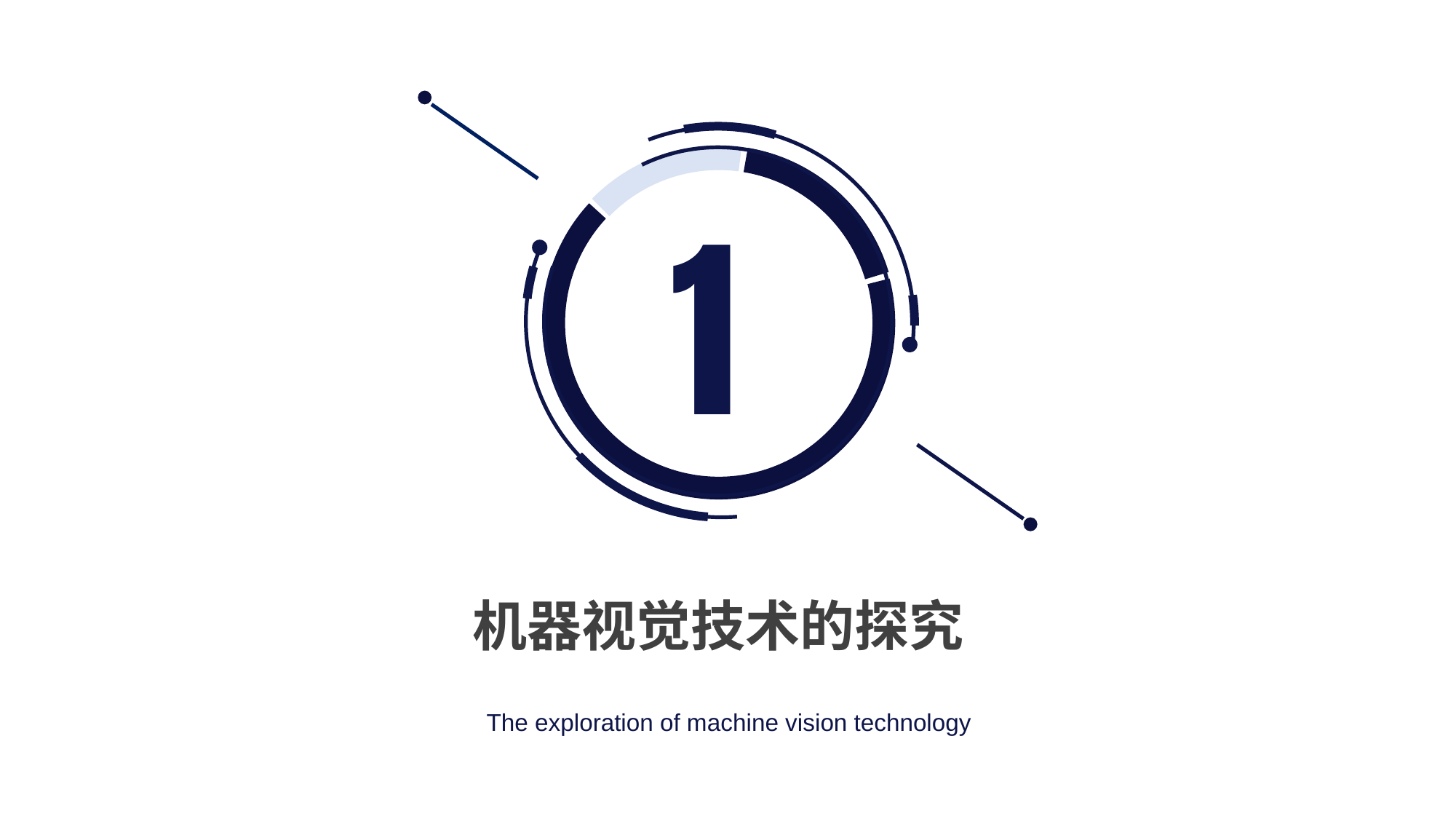

1

机器视觉技术的探究
The exploration of machine vision technology